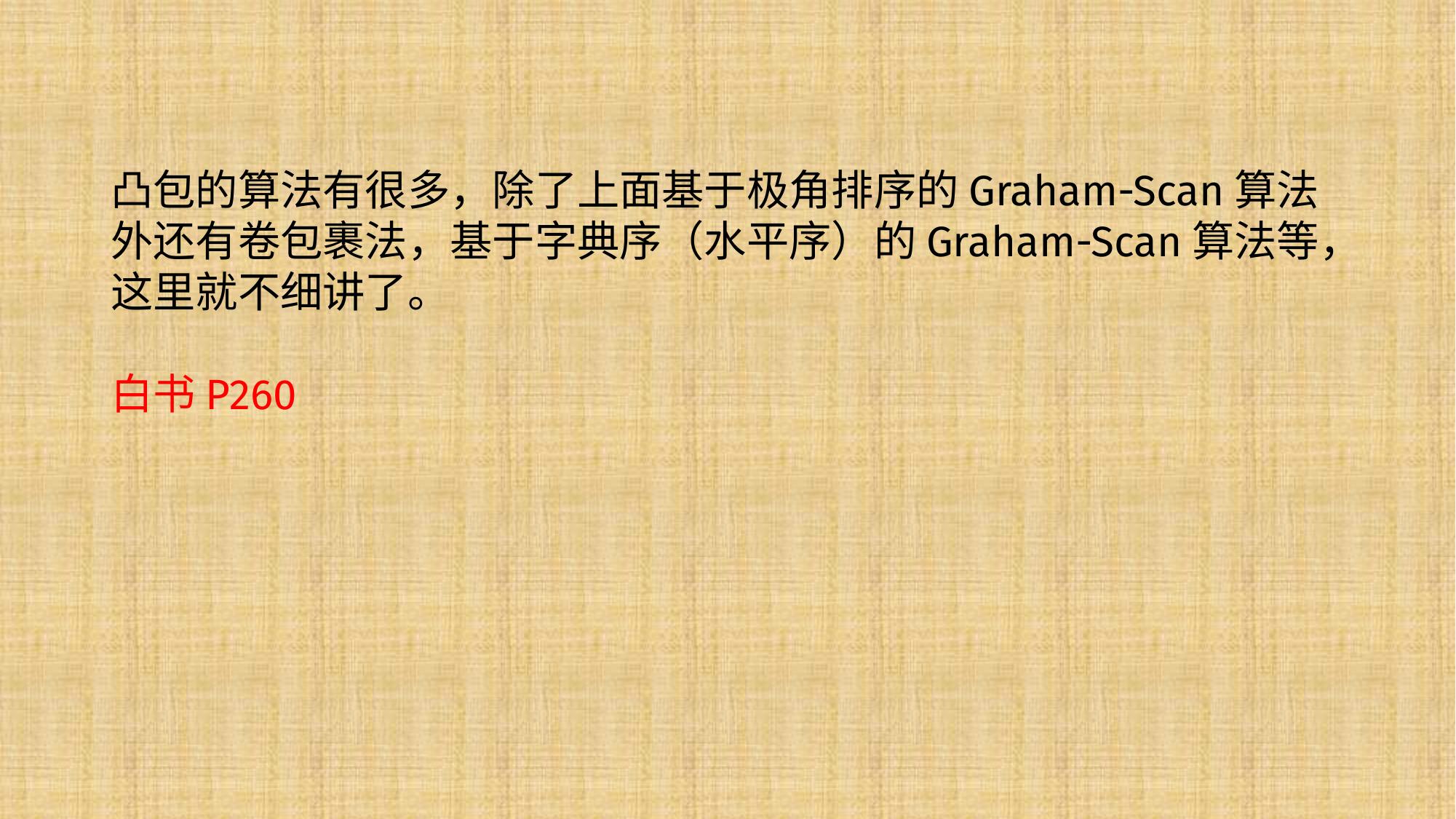

凸包的算法有很多，除了上面基于极角排序的Graham-Scan算法外还有卷包裹法，基于字典序（水平序）的Graham-Scan算法等，这里就不细讲了。

白书P260